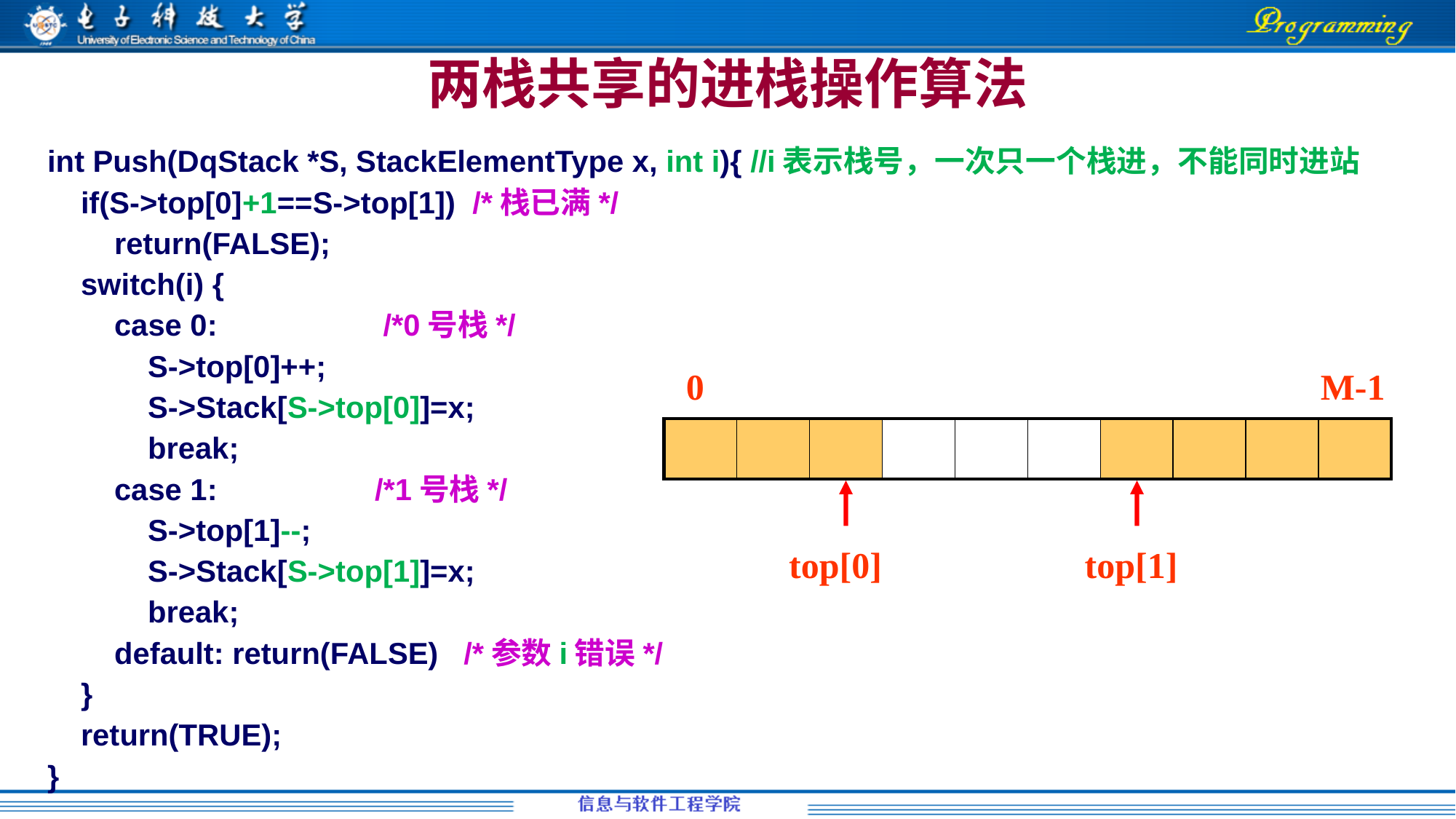

# 两栈共享的进栈操作算法
int Push(DqStack *S, StackElementType x, int i){ //i表示栈号，一次只一个栈进，不能同时进站
    if(S->top[0]+1==S->top[1])  /*栈已满*/
        return(FALSE);
    switch(i) {
        case 0:		 /*0号栈*/
            S->top[0]++;
            S->Stack[S->top[0]]=x;
            break;
        case 1: 		/*1号栈*/
            S->top[1]--;
            S->Stack[S->top[1]]=x;
            break;
        default: return(FALSE)   /*参数i错误*/
    }
    return(TRUE);
}

0
M-1
|  |  |  |  |  |  |  |  |  |  |
| --- | --- | --- | --- | --- | --- | --- | --- | --- | --- |

top[0]
top[1]